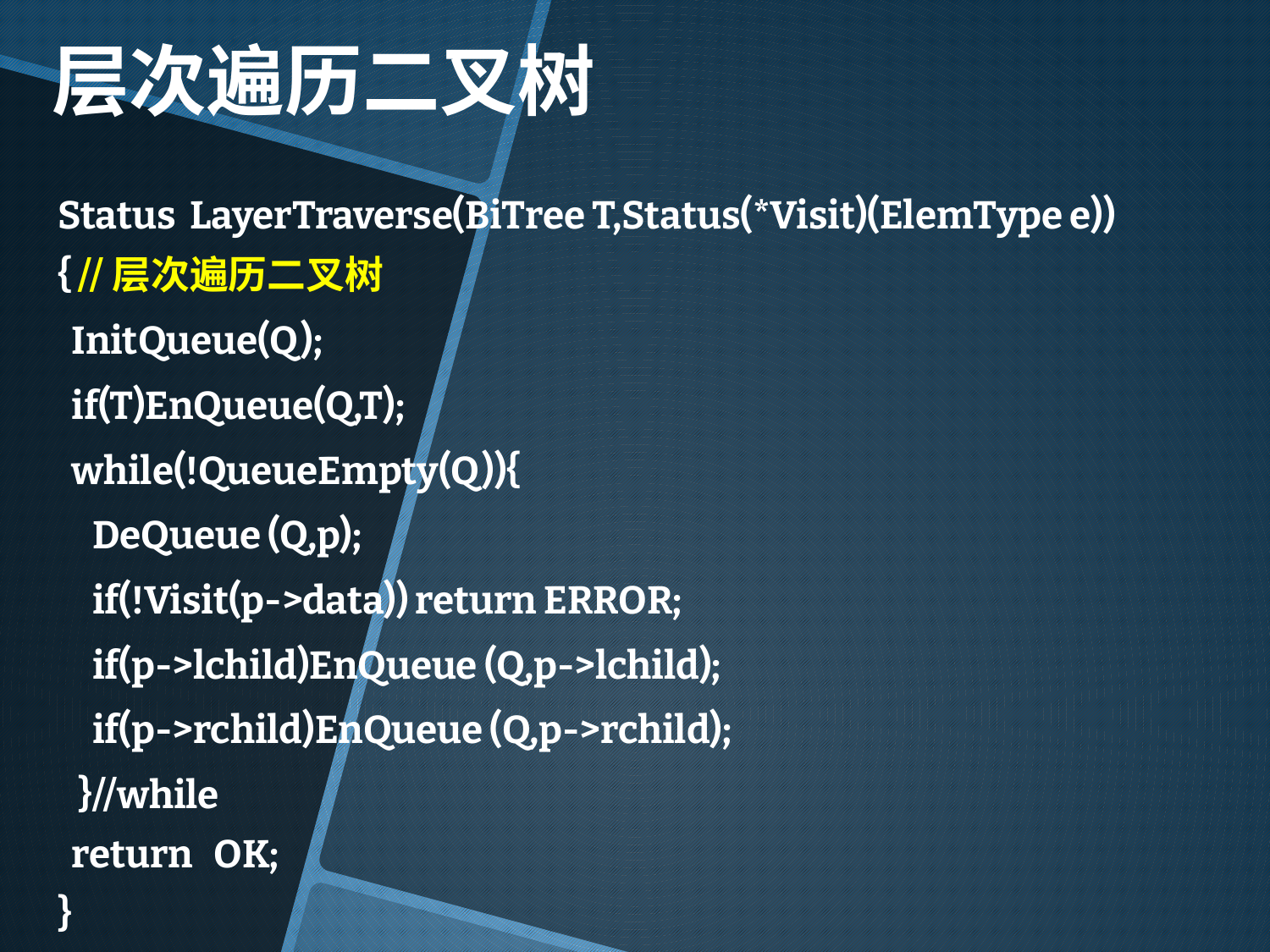

# 层次遍历二叉树
Status  LayerTraverse(BiTree T,Status(*Visit)(ElemType e))
{ //层次遍历二叉树
  InitQueue(Q);
  if(T)EnQueue(Q,T);
  while(!QueueEmpty(Q)){
     DeQueue (Q,p);
     if(!Visit(p->data)) return ERROR;
     if(p->lchild)EnQueue (Q,p->lchild);
     if(p->rchild)EnQueue (Q,p->rchild);
   }//while
  return   OK;
}